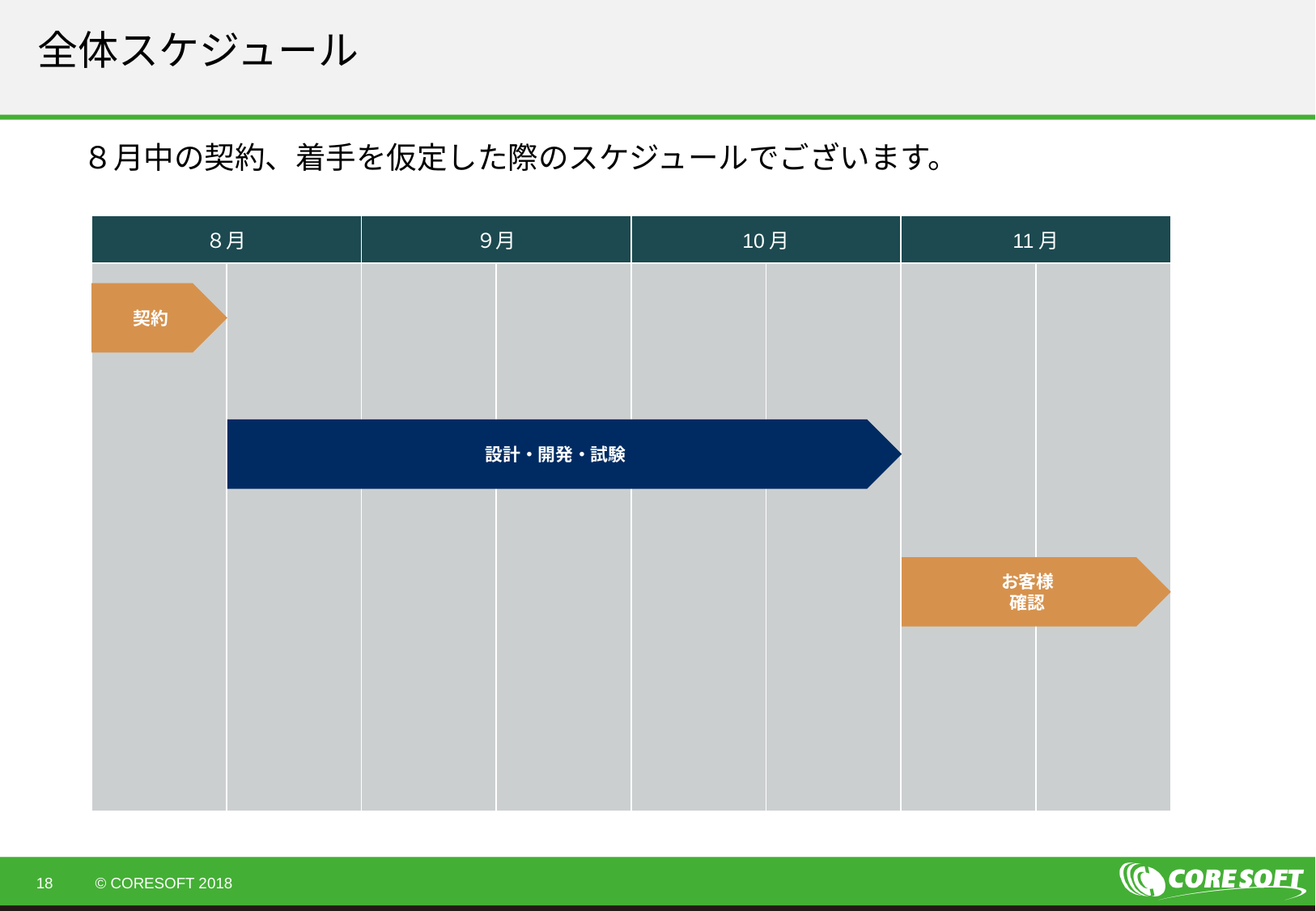

# 全体スケジュール
８月中の契約、着手を仮定した際のスケジュールでございます。
| ８月 |  | ９月 |  | 10月 |  | 11月 |  |
| --- | --- | --- | --- | --- | --- | --- | --- |
|  |  |  |  |  |  |  |  |
契約
設計・開発・試験
お客様
確認